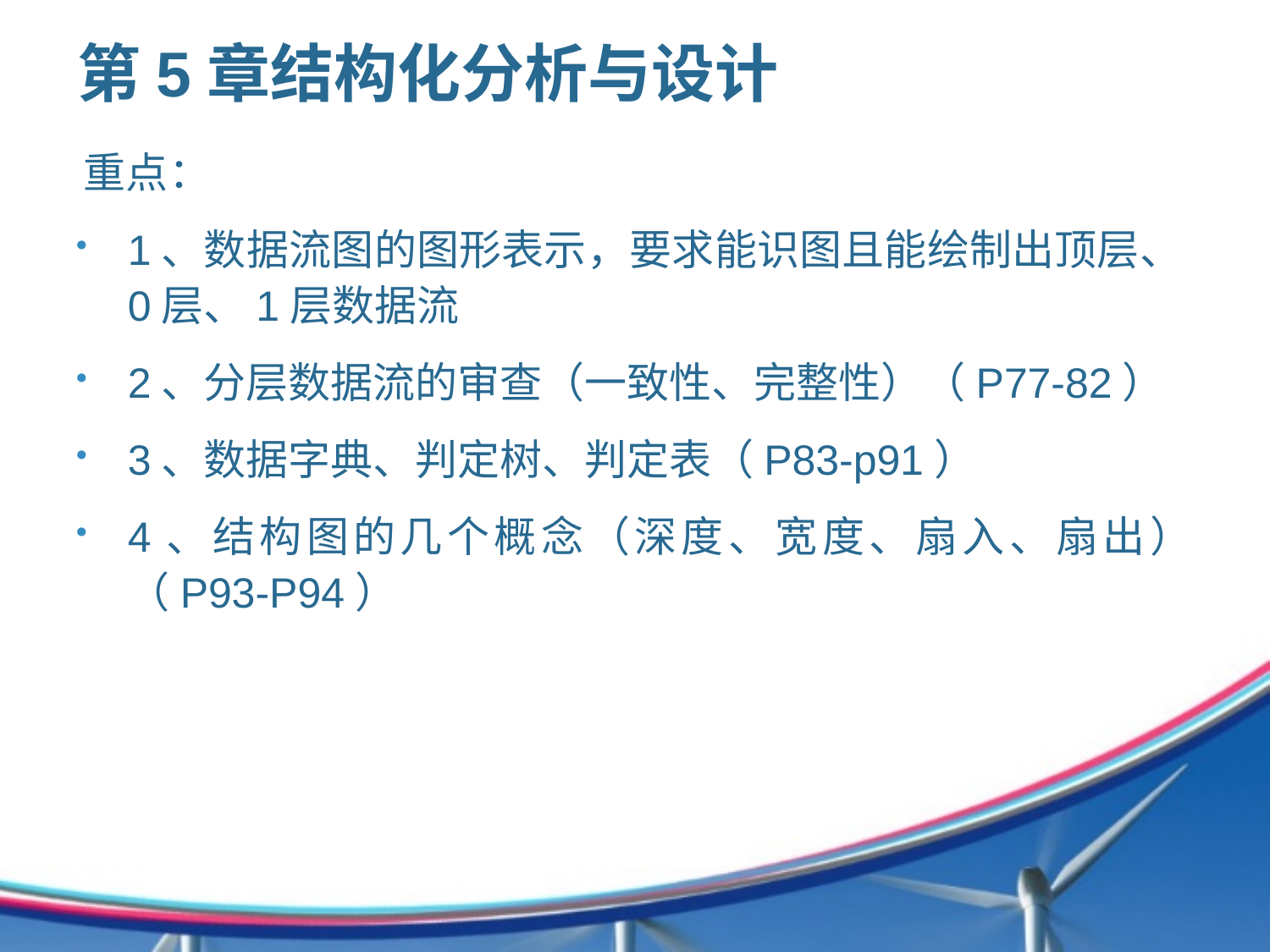

# 第5章结构化分析与设计
重点：
1、数据流图的图形表示，要求能识图且能绘制出顶层、0层、1层数据流
2、分层数据流的审查（一致性、完整性）（P77-82）
3、数据字典、判定树、判定表（P83-p91）
4、结构图的几个概念（深度、宽度、扇入、扇出）（P93-P94）